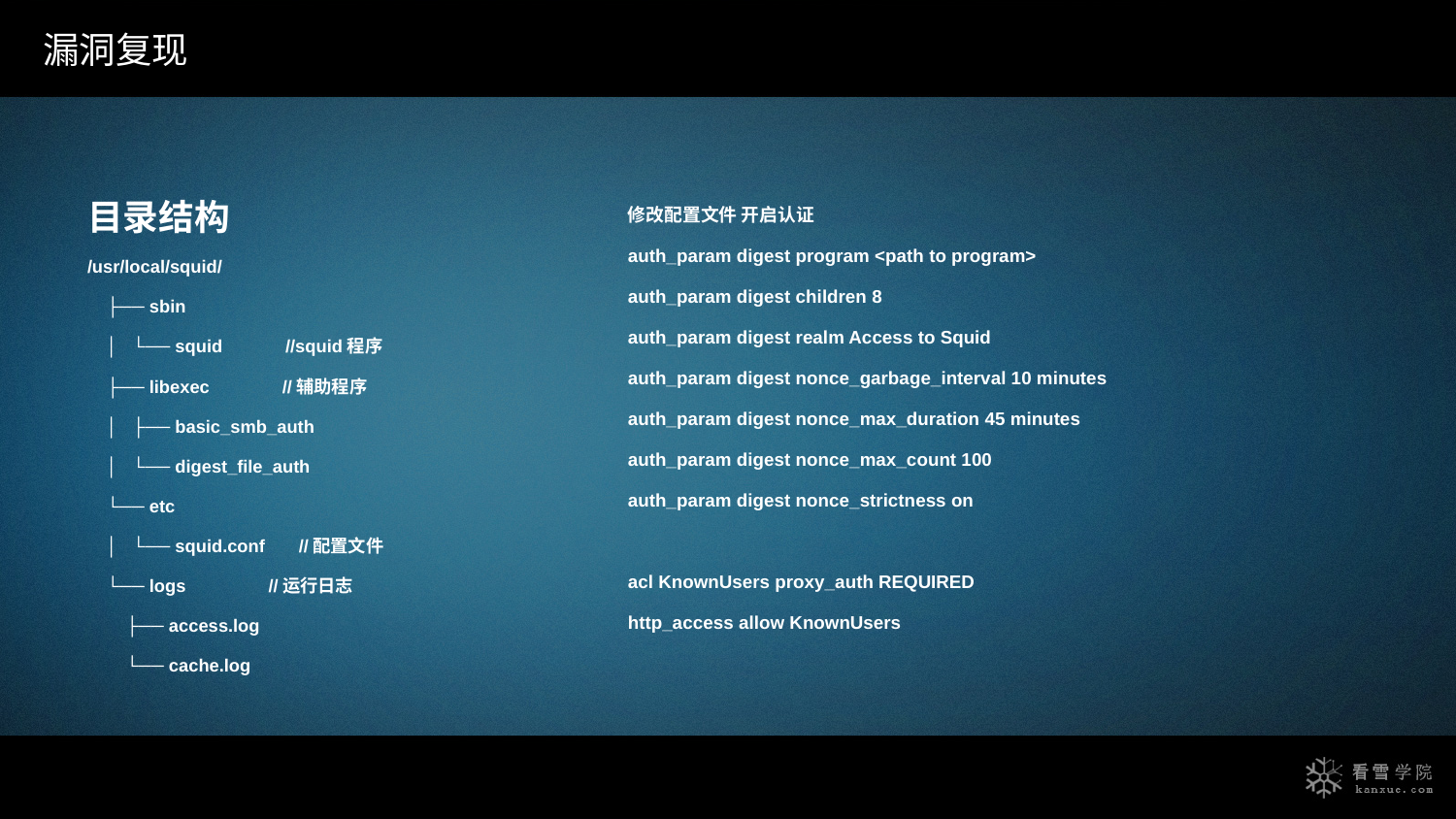

漏洞复现
目录结构
/usr/local/squid/
    ├── sbin
    │   └── squid             //squid程序
    ├── libexec               //辅助程序
    │   ├── basic_smb_auth
    │   └── digest_file_auth
    └── etc
    │   └── squid.conf       //配置文件
    └── logs                 //运行日志
        ├── access.log
        └── cache.log
修改配置文件 开启认证
auth_param digest program <path to program>
auth_param digest children 8
auth_param digest realm Access to Squid
auth_param digest nonce_garbage_interval 10 minutes
auth_param digest nonce_max_duration 45 minutes
auth_param digest nonce_max_count 100
auth_param digest nonce_strictness on

acl KnownUsers proxy_auth REQUIRED
http_access allow KnownUsers